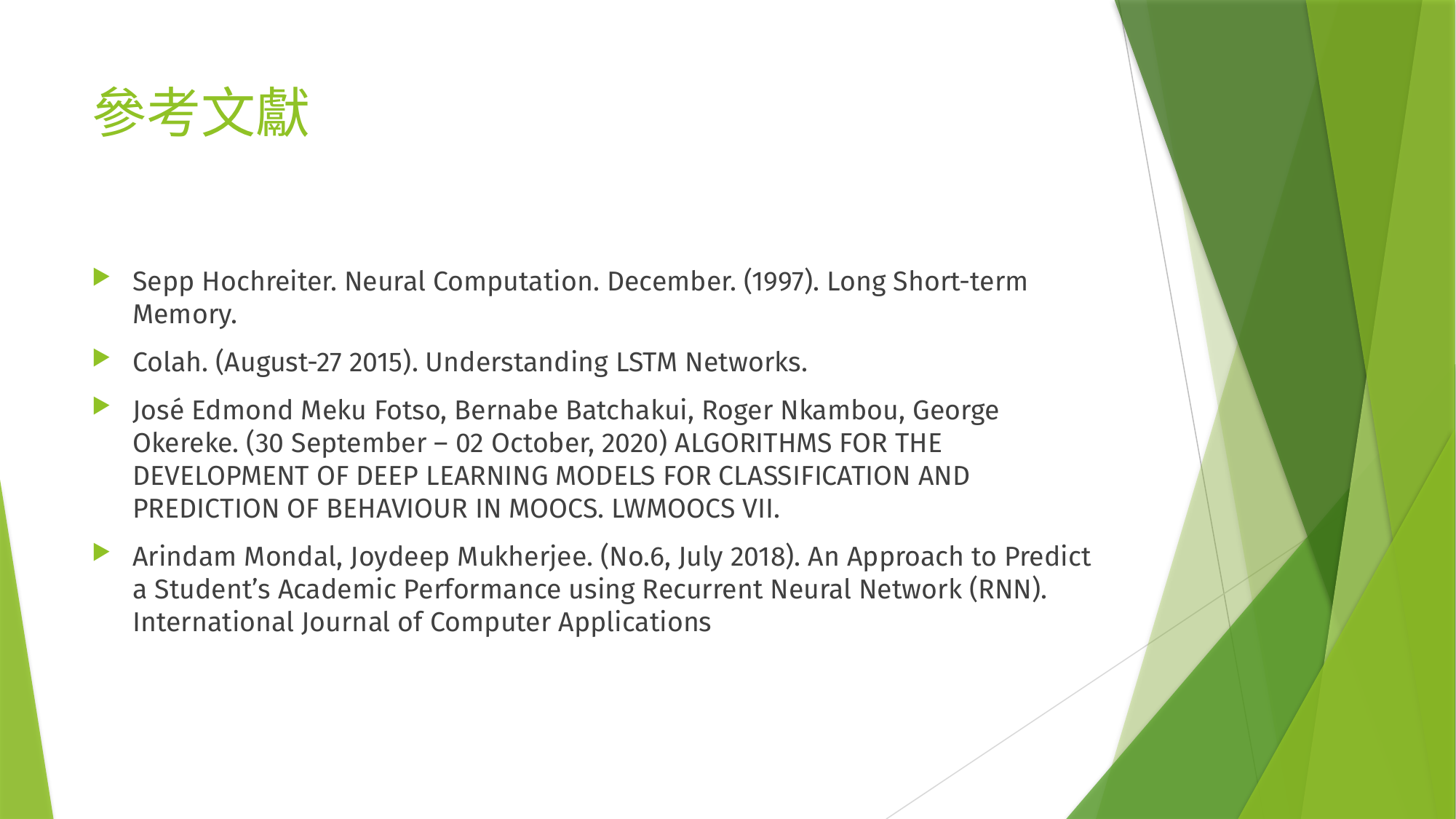

# 參考文獻
Sepp Hochreiter. Neural Computation. December. (1997). Long Short-term Memory.
Colah. (August-27 2015). Understanding LSTM Networks.
José Edmond Meku Fotso, Bernabe Batchakui, Roger Nkambou, George Okereke. (30 September – 02 October, 2020) ALGORITHMS FOR THE DEVELOPMENT OF DEEP LEARNING MODELS FOR CLASSIFICATION AND PREDICTION OF BEHAVIOUR IN MOOCS. LWMOOCS VII.
Arindam Mondal, Joydeep Mukherjee. (No.6, July 2018). An Approach to Predict a Student’s Academic Performance using Recurrent Neural Network (RNN). International Journal of Computer Applications